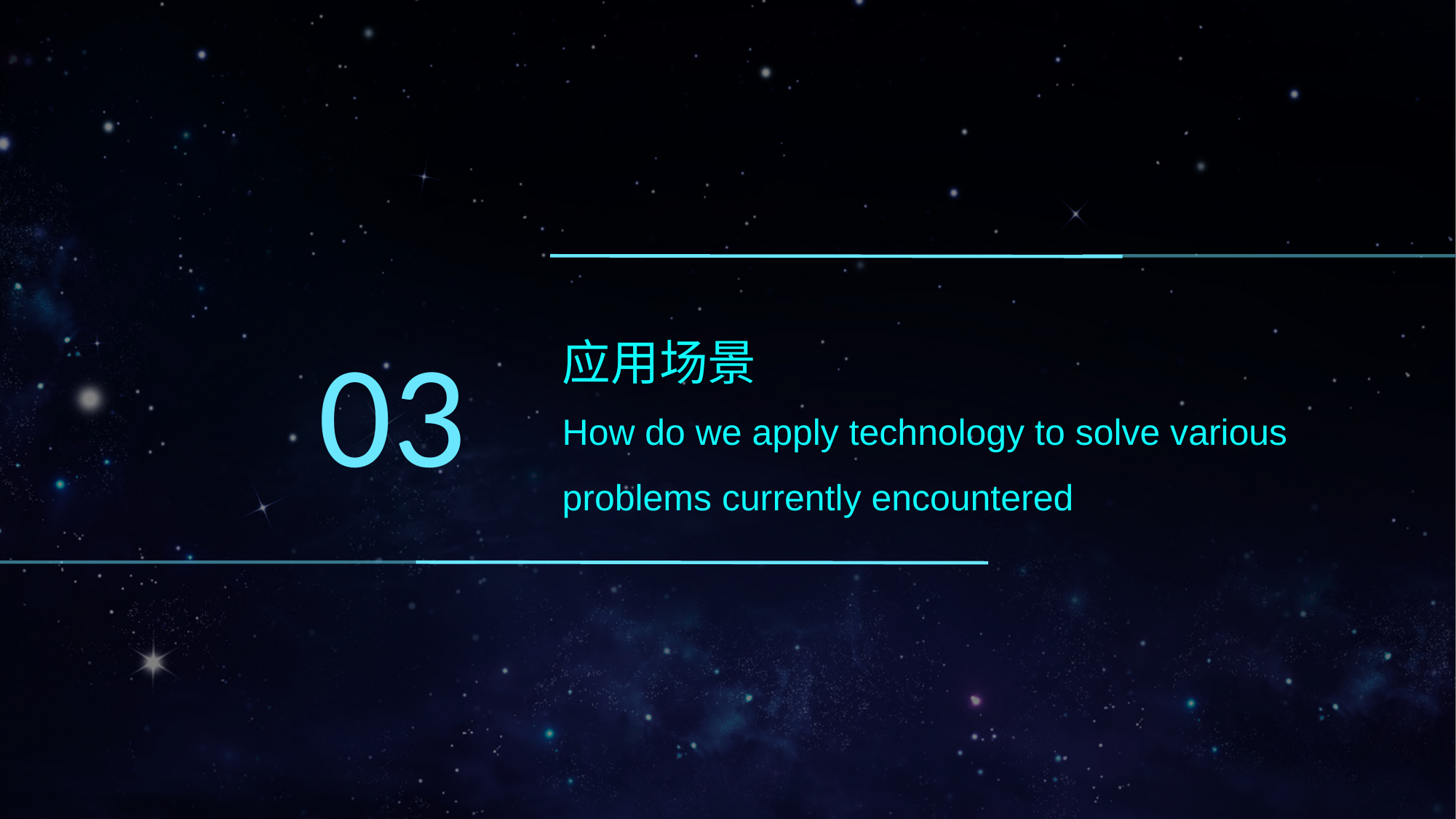

03
应用场景
How do we apply technology to solve various problems currently encountered